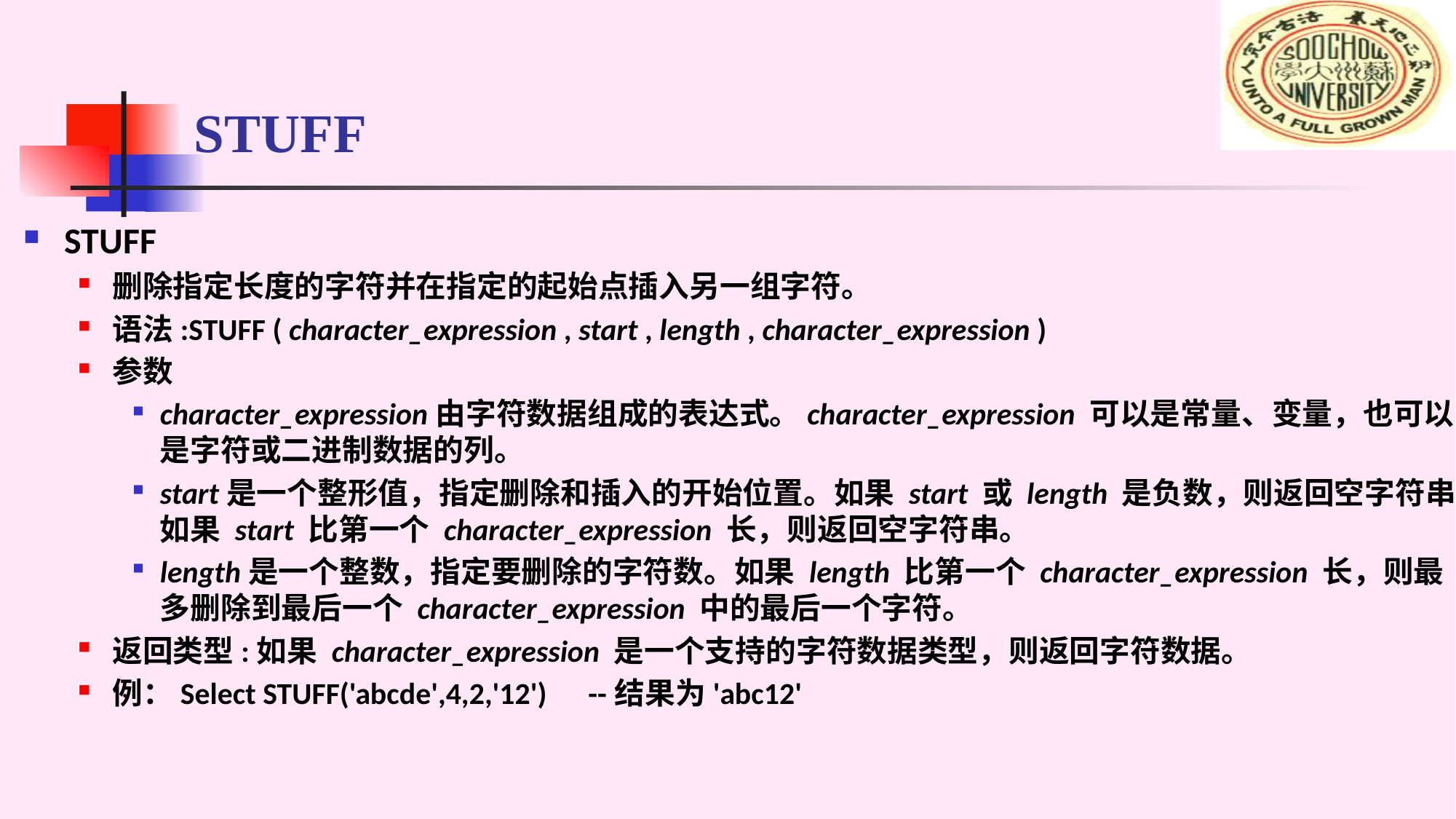

# STUFF
STUFF
删除指定长度的字符并在指定的起始点插入另一组字符。
语法:STUFF ( character_expression , start , length , character_expression )
参数
character_expression由字符数据组成的表达式。character_expression 可以是常量、变量，也可以是字符或二进制数据的列。
start是一个整形值，指定删除和插入的开始位置。如果 start 或 length 是负数，则返回空字符串。如果 start 比第一个 character_expression 长，则返回空字符串。
length是一个整数，指定要删除的字符数。如果 length 比第一个 character_expression 长，则最多删除到最后一个 character_expression 中的最后一个字符。
返回类型:如果 character_expression 是一个支持的字符数据类型，则返回字符数据。
例：Select STUFF('abcde',4,2,'12')      --结果为'abc12'